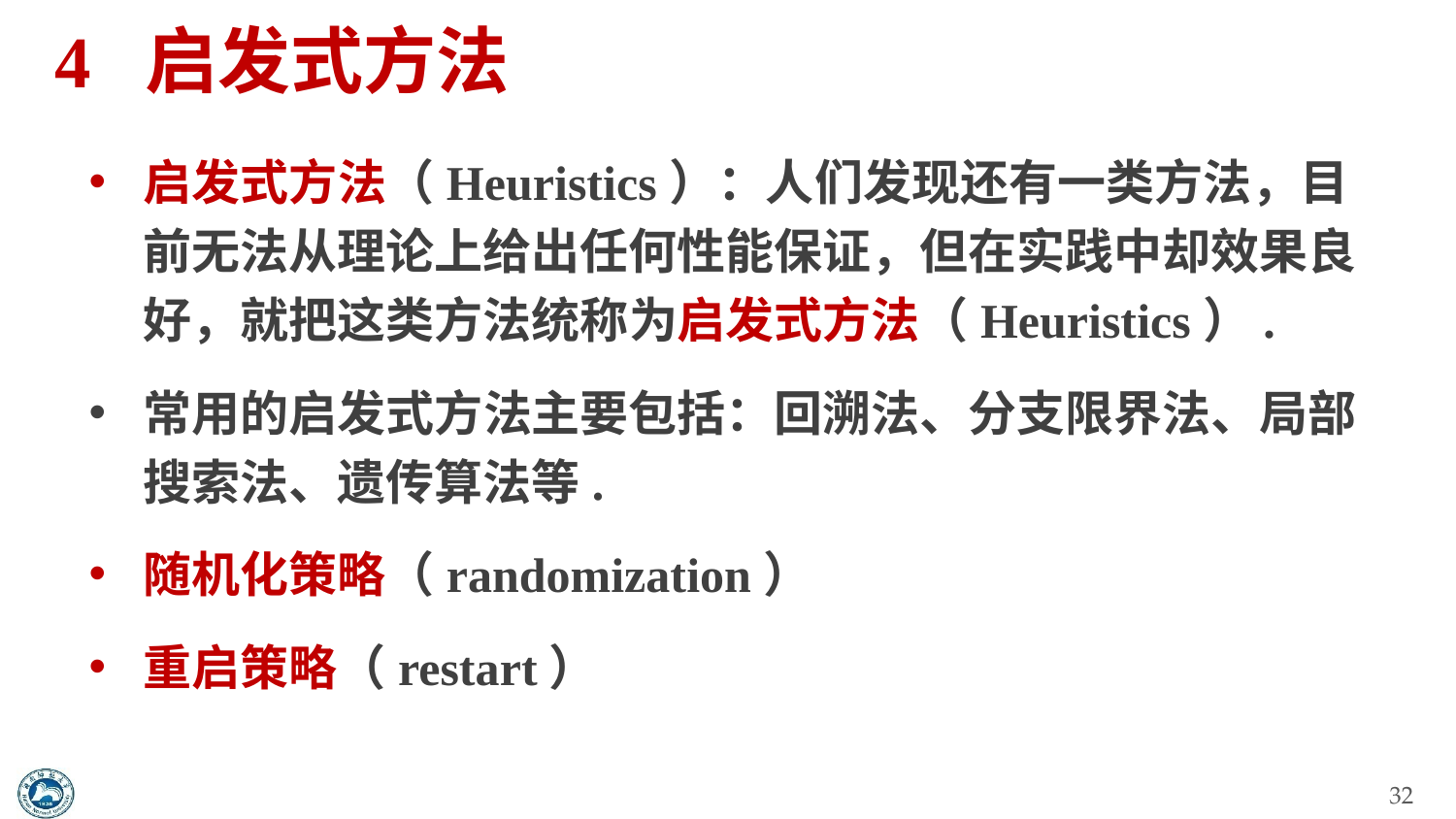

# 4  启发式方法
启发式方法（Heuristics）：人们发现还有一类方法，目前无法从理论上给出任何性能保证，但在实践中却效果良好，就把这类方法统称为启发式方法（Heuristics）.
常用的启发式方法主要包括：回溯法、分支限界法、局部搜索法、遗传算法等.
随机化策略（randomization）
重启策略（restart）
32